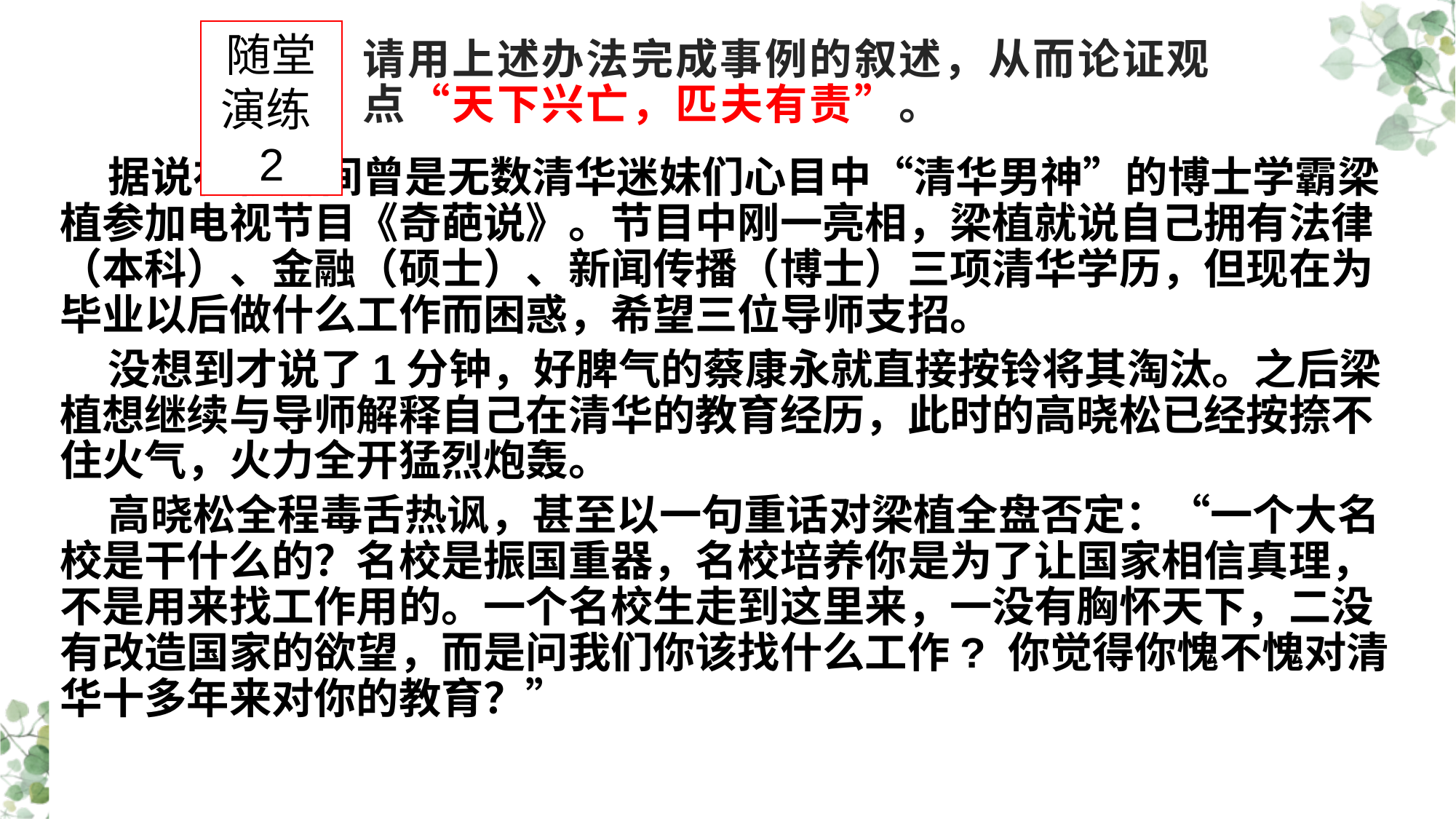

随堂演练2
请用上述办法完成事例的叙述，从而论证观点“天下兴亡，匹夫有责”。
    据说在校期间曾是无数清华迷妹们心目中“清华男神”的博士学霸梁植参加电视节目《奇葩说》。节目中刚一亮相，梁植就说自己拥有法律（本科）、金融（硕士）、新闻传播（博士）三项清华学历，但现在为毕业以后做什么工作而困惑，希望三位导师支招。
    没想到才说了1分钟，好脾气的蔡康永就直接按铃将其淘汰。之后梁植想继续与导师解释自己在清华的教育经历，此时的高晓松已经按捺不住火气，火力全开猛烈炮轰。
    高晓松全程毒舌热讽，甚至以一句重话对梁植全盘否定：“一个大名校是干什么的？名校是振国重器，名校培养你是为了让国家相信真理，不是用来找工作用的。一个名校生走到这里来，一没有胸怀天下，二没有改造国家的欲望，而是问我们你该找什么工作? 你觉得你愧不愧对清华十多年来对你的教育？”